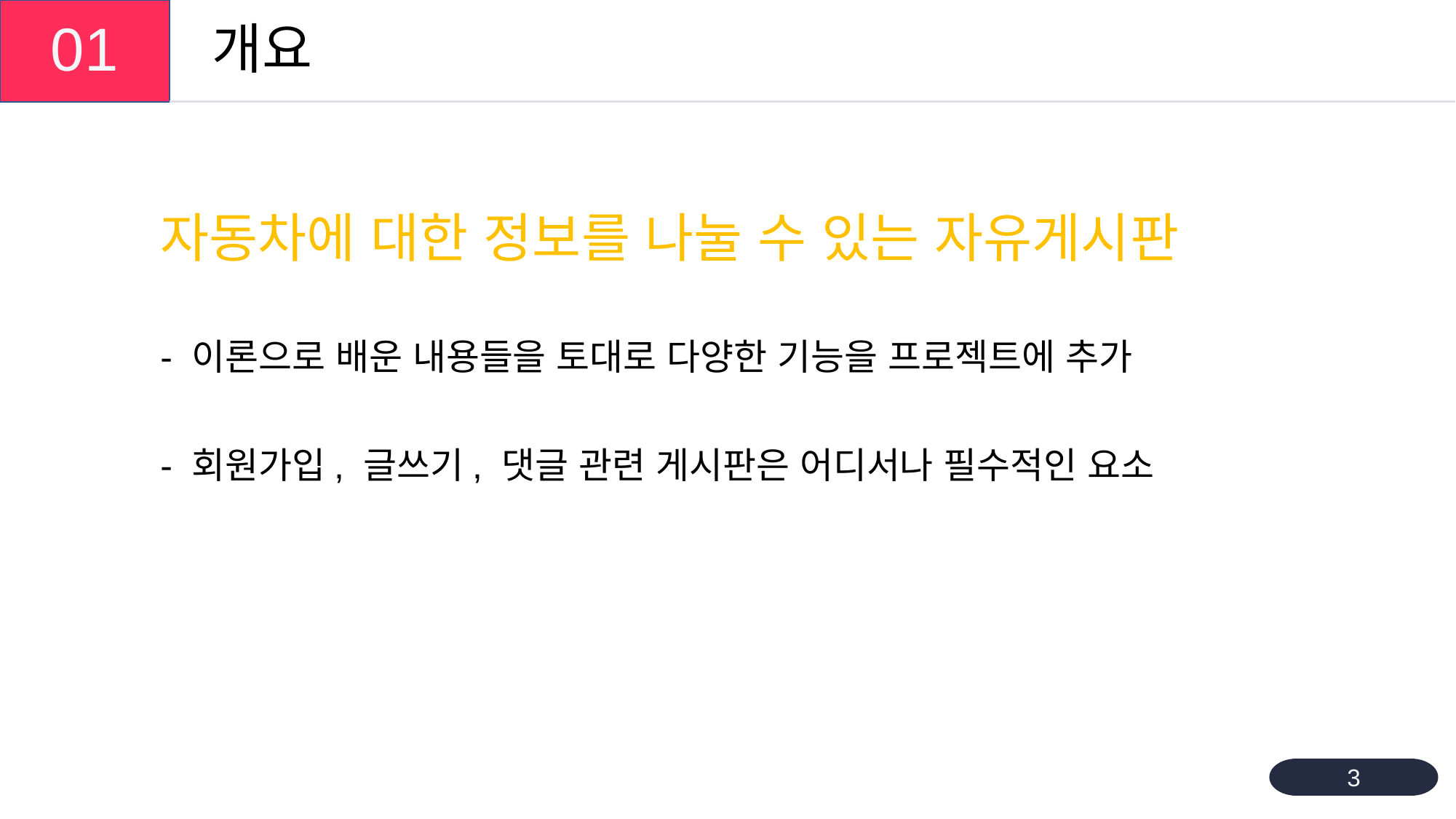

01
# 개요
자동차에 대한 정보를 나눌 수 있는 자유게시판

- 이론으로 배운 내용들을 토대로 다양한 기능을 프로젝트에 추가

- 회원가입, 글쓰기, 댓글 관련 게시판은 어디서나 필수적인 요소

3